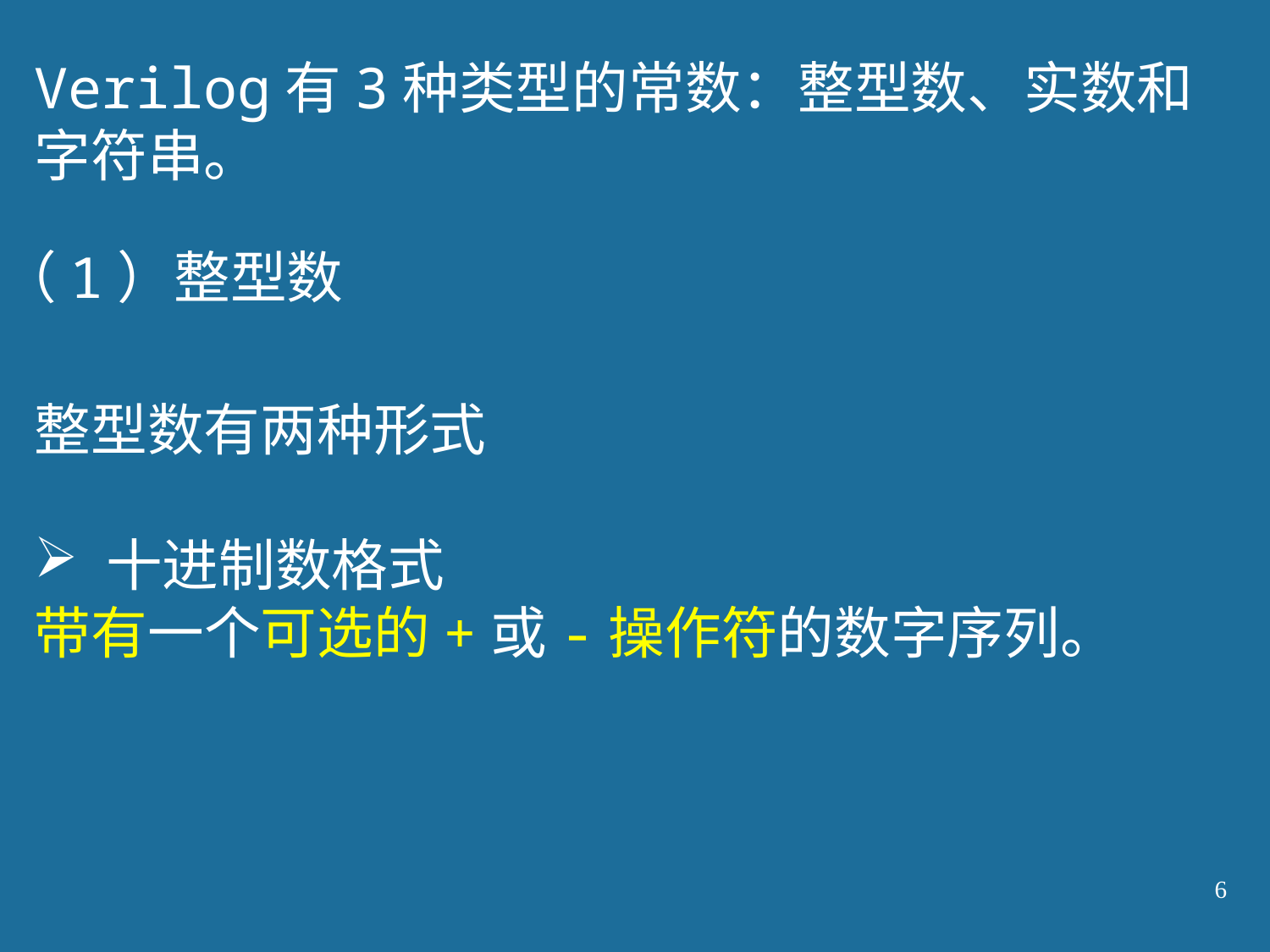

Verilog有3种类型的常数：整型数、实数和字符串。
（1）整型数
整型数有两种形式

 十进制数格式
带有一个可选的+或-操作符的数字序列。
6